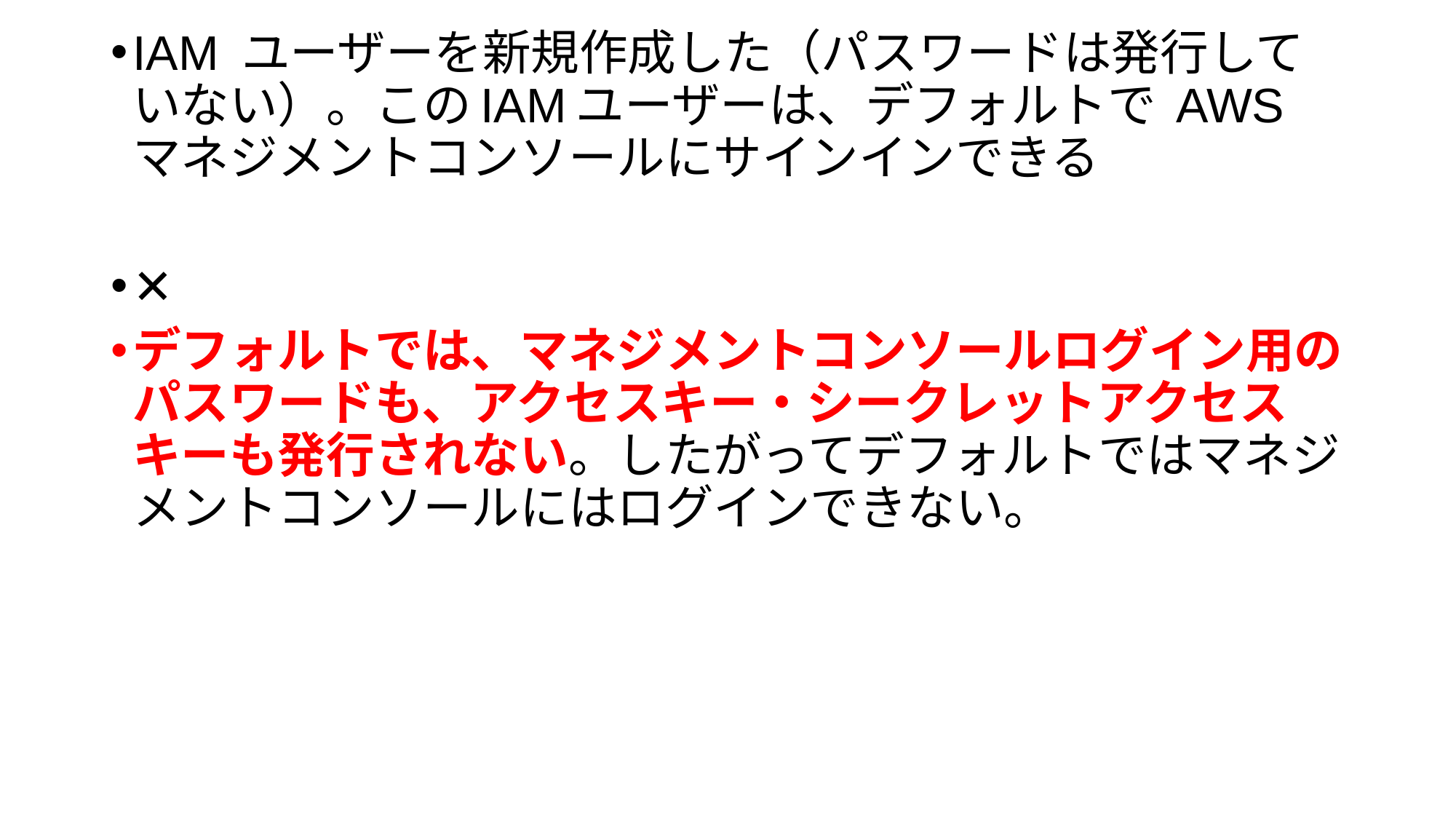

IAM ユーザーを新規作成した（パスワードは発行していない）。このIAMユーザーは、デフォルトで AWS マネジメントコンソールにサインインできる

✕
デフォルトでは、マネジメントコンソールログイン用のパスワードも、アクセスキー・シークレットアクセスキーも発行されない。したがってデフォルトではマネジメントコンソールにはログインできない。